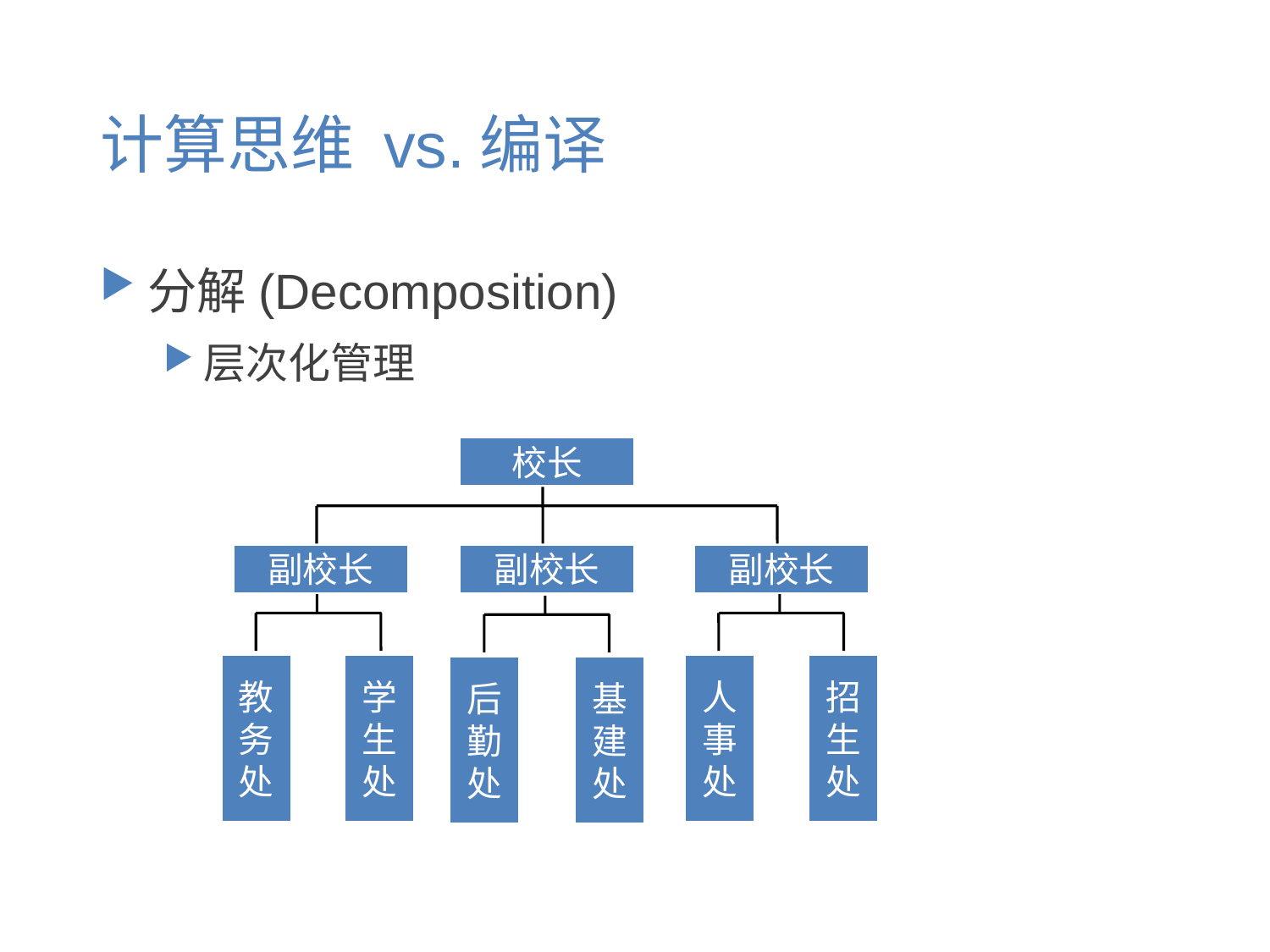

# 计算思维 vs.编译
分解(Decomposition)
层次化管理
校长

副校长
副校长
副校长

教务处
学生处
人事处
招生处
后勤处
基建处